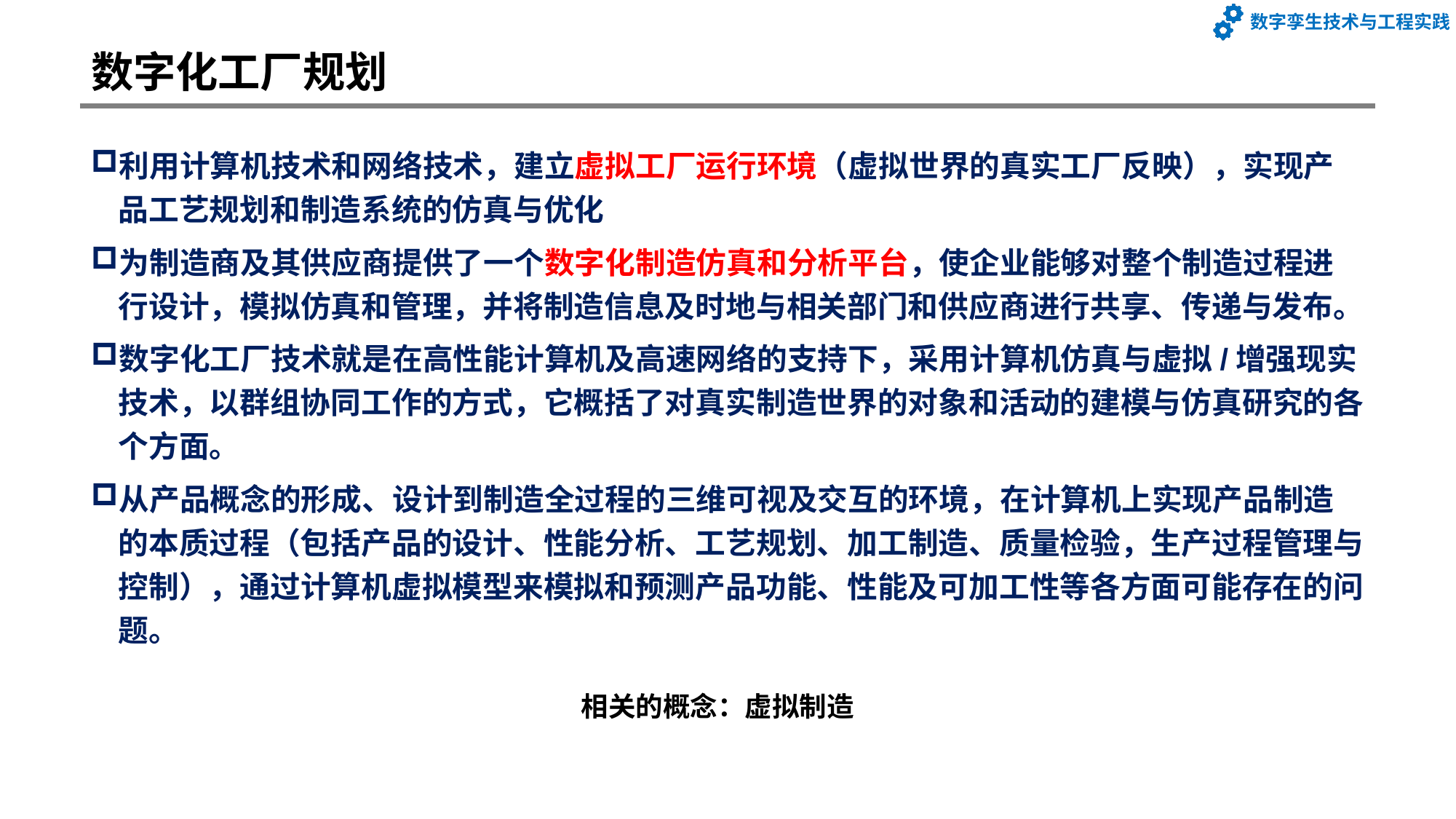

# 数字化工厂规划
利用计算机技术和网络技术，建立虚拟工厂运行环境（虚拟世界的真实工厂反映），实现产品工艺规划和制造系统的仿真与优化
为制造商及其供应商提供了一个数字化制造仿真和分析平台，使企业能够对整个制造过程进行设计，模拟仿真和管理，并将制造信息及时地与相关部门和供应商进行共享、传递与发布。
数字化工厂技术就是在高性能计算机及高速网络的支持下，采用计算机仿真与虚拟/增强现实技术，以群组协同工作的方式，它概括了对真实制造世界的对象和活动的建模与仿真研究的各个方面。
从产品概念的形成、设计到制造全过程的三维可视及交互的环境，在计算机上实现产品制造的本质过程（包括产品的设计、性能分析、工艺规划、加工制造、质量检验，生产过程管理与控制），通过计算机虚拟模型来模拟和预测产品功能、性能及可加工性等各方面可能存在的问题。
相关的概念：虚拟制造